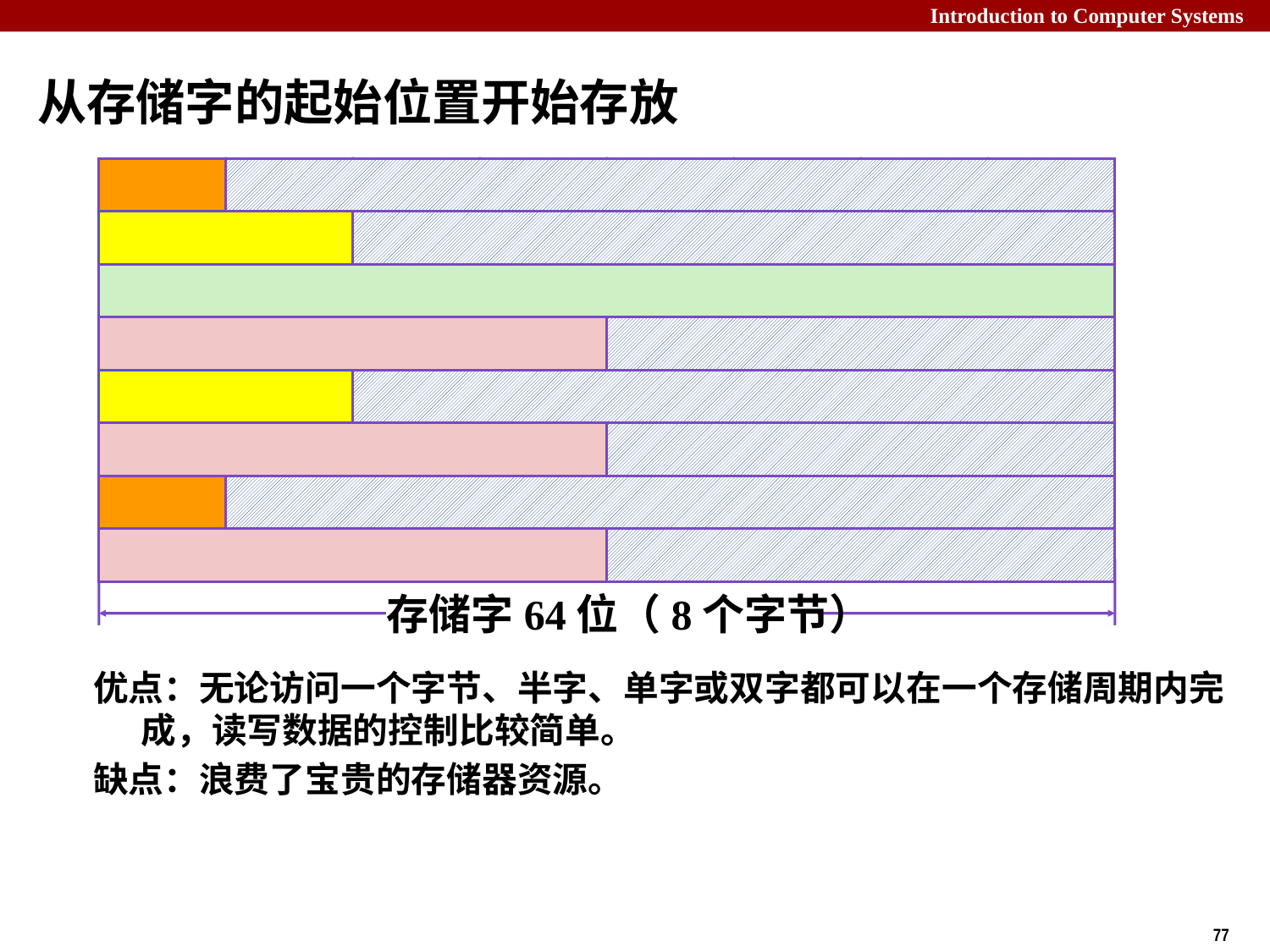

# 从存储字的起始位置开始存放

存储字64位（8个字节）

优点：无论访问一个字节、半字、单字或双字都可以在一个存储周期内完成，读写数据的控制比较简单。
缺点：浪费了宝贵的存储器资源。